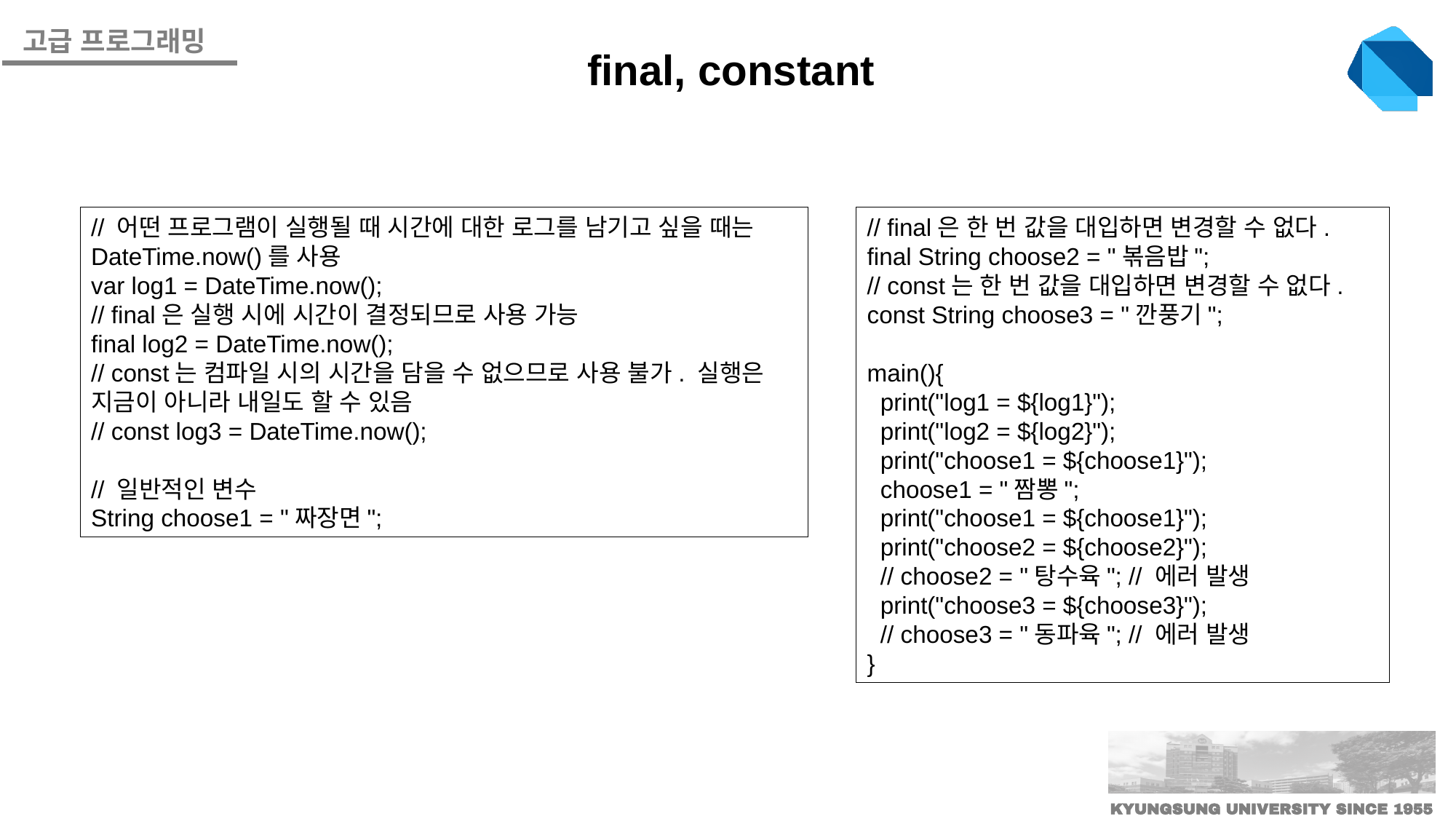

final, constant
// 어떤 프로그램이 실행될 때 시간에 대한 로그를 남기고 싶을 때는 DateTime.now()를 사용
var log1 = DateTime.now();
// final은 실행 시에 시간이 결정되므로 사용 가능
final log2 = DateTime.now();
// const는 컴파일 시의 시간을 담을 수 없으므로 사용 불가. 실행은 지금이 아니라 내일도 할 수 있음
// const log3 = DateTime.now();

// 일반적인 변수
String choose1 = "짜장면";
// final은 한 번 값을 대입하면 변경할 수 없다.
final String choose2 = "볶음밥";
// const는 한 번 값을 대입하면 변경할 수 없다.
const String choose3 = "깐풍기";

main(){
  print("log1 = ${log1}");
  print("log2 = ${log2}");
  print("choose1 = ${choose1}");
  choose1 = "짬뽕";
  print("choose1 = ${choose1}");
  print("choose2 = ${choose2}");
  // choose2 = "탕수육"; // 에러 발생
  print("choose3 = ${choose3}");
  // choose3 = "동파육"; // 에러 발생
}